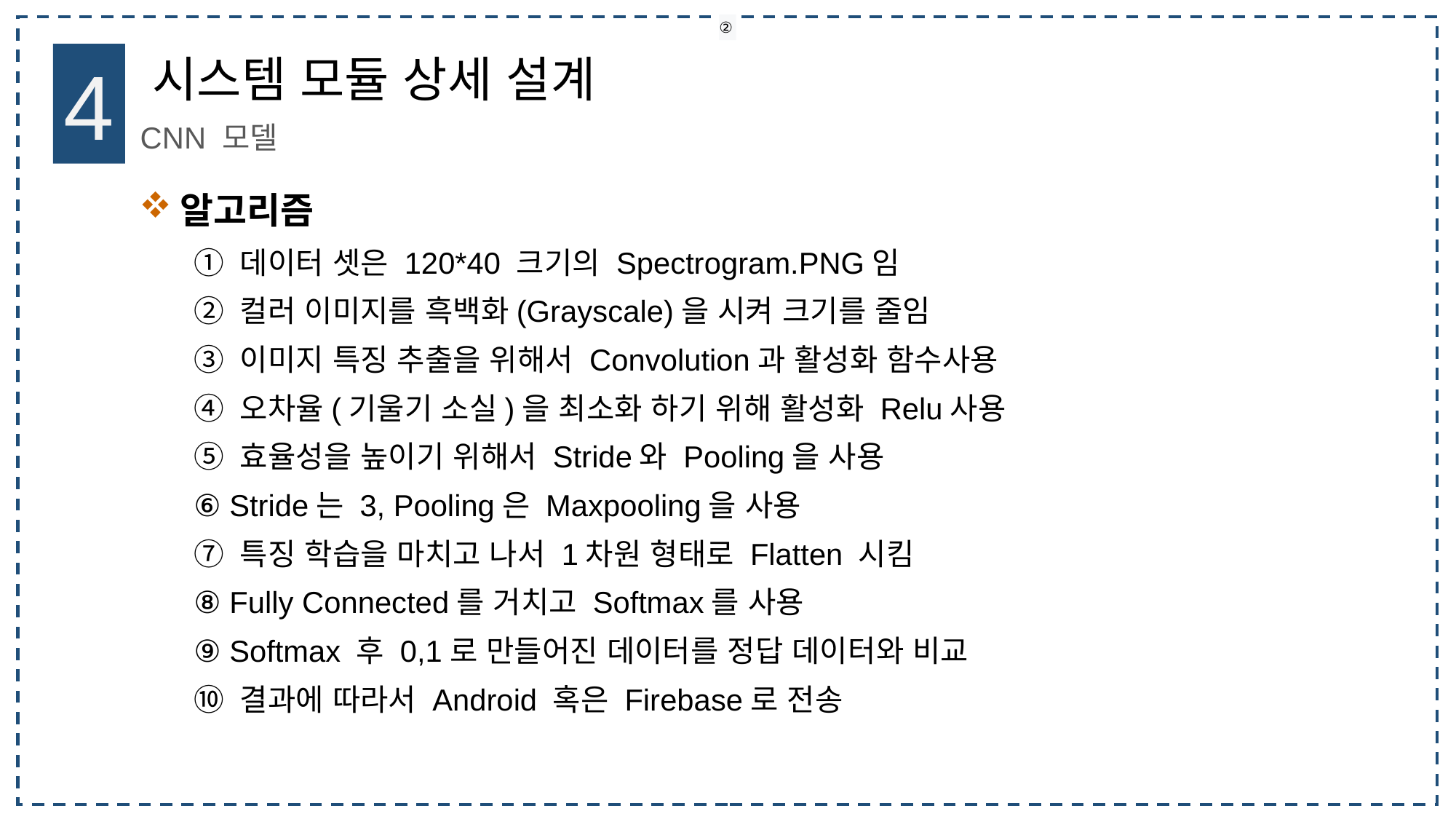

②

4
시스템 모듈 상세 설계
CNN 모델
알고리즘
① 데이터 셋은 120*40 크기의 Spectrogram.PNG임
② 컬러 이미지를 흑백화(Grayscale)을 시켜 크기를 줄임
③ 이미지 특징 추출을 위해서 Convolution과 활성화 함수사용
④ 오차율(기울기 소실)을 최소화 하기 위해 활성화 Relu사용
⑤ 효율성을 높이기 위해서 Stride와 Pooling을 사용
⑥ Stride는 3, Pooling은 Maxpooling을 사용
⑦ 특징 학습을 마치고 나서 1차원 형태로 Flatten 시킴
⑧ Fully Connected를 거치고 Softmax를 사용
⑨ Softmax 후 0,1로 만들어진 데이터를 정답 데이터와 비교
⑩ 결과에 따라서 Android 혹은 Firebase로 전송